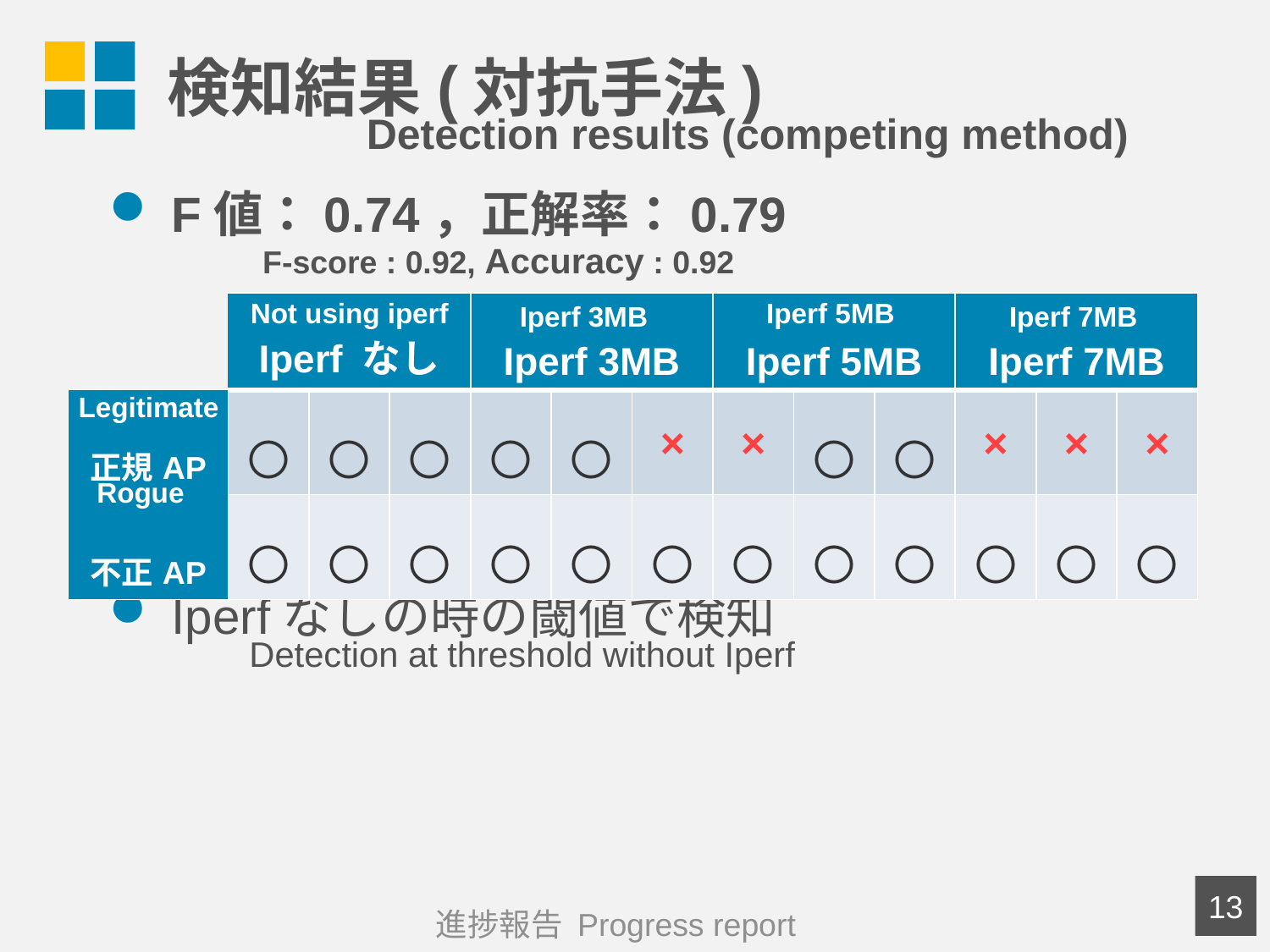

# 検知結果(対抗手法)
Detection results (competing method)
F値：0.74，正解率：0.79

Iperfなしの時の閾値で検知

F-score : 0.92, Accuracy : 0.92
Not using iperf
Iperf 5MB
|  | Iperf なし |  |  | Iperf 3MB |  |  | Iperf 5MB |  |  | Iperf 7MB |  |  |
| --- | --- | --- | --- | --- | --- | --- | --- | --- | --- | --- | --- | --- |
| 正規AP | 〇 | 〇 | 〇 | 〇 | 〇 | × | × | 〇 | 〇 | × | × | × |
| 不正AP | 〇 | 〇 | 〇 | 〇 | 〇 | 〇 | 〇 | 〇 | 〇 | 〇 | 〇 | 〇 |
Iperf 3MB
Iperf 7MB
Legitimate
Rogue
Detection at threshold without Iperf
13
進捗報告 Progress report